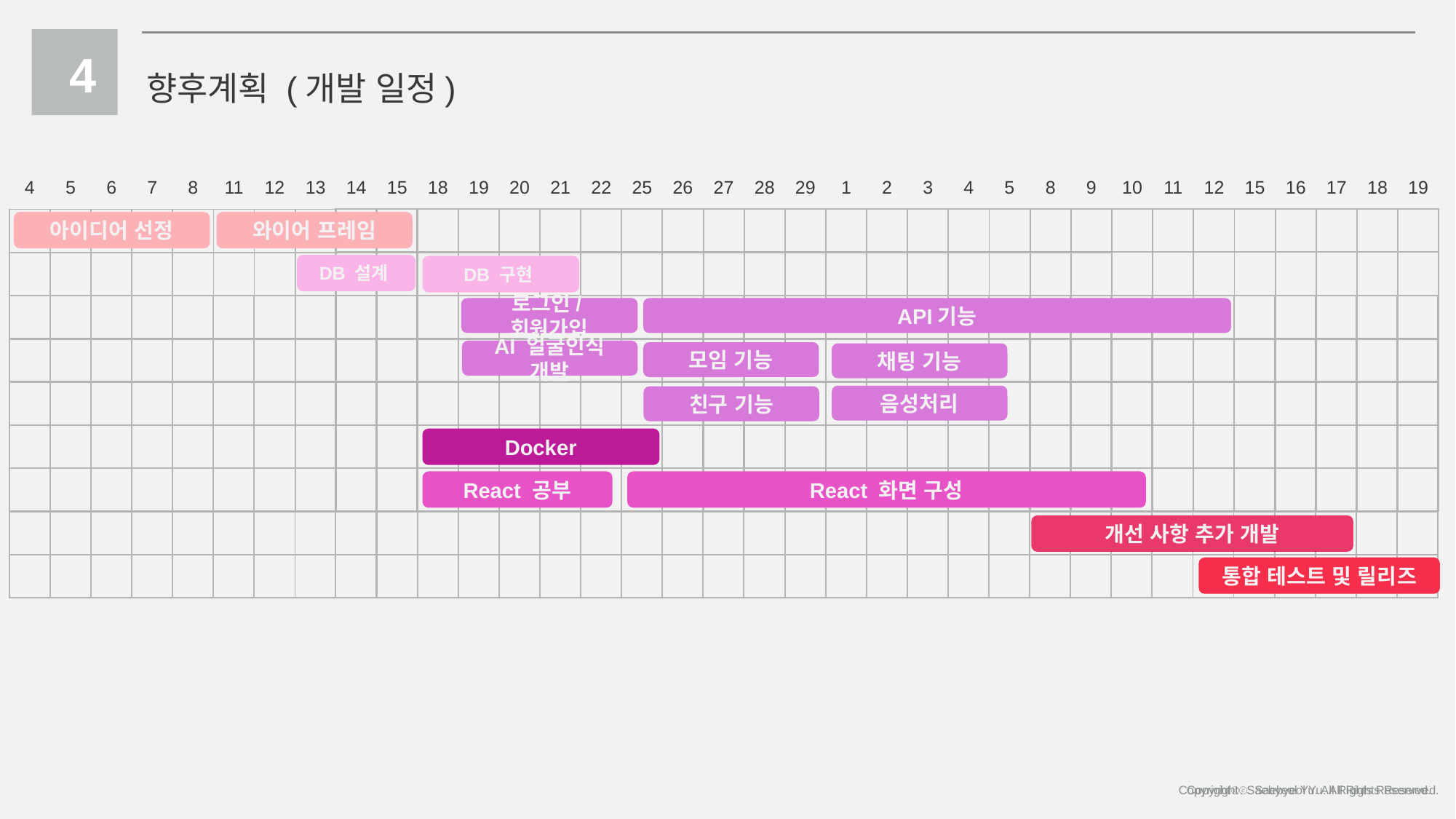

4
향후계획 (개발 일정)
|  |  |  |  |  |  |  |  |  |  |  |  |  |  |  |  |  | 8 | 9 | 10 | 11 | 12 | 15 | 16 | 17 | 18 | 19 |
| --- | --- | --- | --- | --- | --- | --- | --- | --- | --- | --- | --- | --- | --- | --- | --- | --- | --- | --- | --- | --- | --- | --- | --- | --- | --- | --- |
|  |  |  |  |  |  |  |  |  |  |  |  |  |  |  |  |  |  |  |  |  |  |  |  |  |  |  |
|  |  |  |  |  |  |  |  |  |  |  |  |  |  |  |  |  |  |  |  |  |  |  |  |  |  |  |
|  |  |  |  |  |  |  |  |  |  |  |  |  |  |  |  |  |  |  |  |  |  |  |  |  |  |  |
|  |  |  |  |  |  |  |  |  |  |  |  |  |  |  |  |  |  |  |  |  |  |  |  |  |  |  |
|  |  |  |  |  |  |  |  |  |  |  |  |  |  |  |  |  |  |  |  |  |  |  |  |  |  |  |
|  |  |  |  |  |  |  |  |  |  |  |  |  |  |  |  |  |  |  |  |  |  |  |  |  |  |  |
|  |  |  |  |  |  |  |  |  |  |  |  |  |  |  |  |  |  |  |  |  |  |  |  |  |  |  |
| 4 | 5 | 6 | 7 | 8 | 11 | 12 | 13 | 14 | 15 | 18 | 19 | 20 | 21 | 22 | 25 | 26 | 27 | 28 | 29 | 1 | 2 | 3 | 4 | 5 |  |  |
| --- | --- | --- | --- | --- | --- | --- | --- | --- | --- | --- | --- | --- | --- | --- | --- | --- | --- | --- | --- | --- | --- | --- | --- | --- | --- | --- |
|  |  |  |  |  |  |  |  |  |  |  |  |  |  |  |  |  |  |  |  |  |  |  |  |  |  |  |
|  |  |  |  |  |  |  |  |  |  |  |  |  |  |  |  |  |  |  |  |  |  |  |  |  |  |  |
|  |  |  |  |  |  |  |  |  |  |  |  |  |  |  |  |  |  |  |  |  |  |  |  |  |  |  |
|  |  |  |  |  |  |  |  |  |  |  |  |  |  |  |  |  |  |  |  |  |  |  |  |  |  |  |
|  |  |  |  |  |  |  |  |  |  |  |  |  |  |  |  |  |  |  |  |  |  |  |  |  |  |  |
|  |  |  |  |  |  |  |  |  |  |  |  |  |  |  |  |  |  |  |  |  |  |  |  |  |  |  |
|  |  |  |  |  |  |  |  |  |  |  |  |  |  |  |  |  |  |  |  |  |  |  |  |  |  |  |
아이디어 선정
와이어 프레임
|  |  |  |  |  |  |  |  |  |  |  |  |  |  |  |  |  |  |  |  |  |  |  |  |  |  |  |
| --- | --- | --- | --- | --- | --- | --- | --- | --- | --- | --- | --- | --- | --- | --- | --- | --- | --- | --- | --- | --- | --- | --- | --- | --- | --- | --- |
|  |  |  |  |  |  |  |  |  |  |  |  |  |  |  |  |  |  |  |  |  |  |  |  |  |  |  |
|  |  |  |  |  |  |  |  |  |  |  |  |  |  |  |  |  |  |  |  |  |  |  |  |  |  |  |
|  |  |  |  |  |  |  |  |  |  |  |  |  |  |  |  |  |  |  |  |  |  |  |  |  |  |  |
|  |  |  |  |  |  |  |  |  |  |  |  |  |  |  |  |  |  |  |  |  |  |  |  |  |  |  |
|  |  |  |  |  |  |  |  |  |  |  |  |  |  |  |  |  |  |  |  |  |  |  |  |  |  |  |
|  |  |  |  |  |  |  |  |  |  |  |  |  |  |  |  |  |  |  |  |  |  |  |  |  |  |  |
|  |  |  |  |  |  |  |  |  |  |  |  |  |  |  |  |  |  |  |  |  |  |  |  |  |  |  |
|  |  |  |  |  |  |  |  |  |  |  |  |  |  |  |  |  |  |  |  |  |  |  |  |  |  |  |
| --- | --- | --- | --- | --- | --- | --- | --- | --- | --- | --- | --- | --- | --- | --- | --- | --- | --- | --- | --- | --- | --- | --- | --- | --- | --- | --- |
|  |  |  |  |  |  |  |  |  |  |  |  |  |  |  |  |  |  |  |  |  |  |  |  |  |  |  |
|  |  |  |  |  |  |  |  |  |  |  |  |  |  |  |  |  |  |  |  |  |  |  |  |  |  |  |
|  |  |  |  |  |  |  |  |  |  |  |  |  |  |  |  |  |  |  |  |  |  |  |  |  |  |  |
|  |  |  |  |  |  |  |  |  |  |  |  |  |  |  |  |  |  |  |  |  |  |  |  |  |  |  |
|  |  |  |  |  |  |  |  |  |  |  |  |  |  |  |  |  |  |  |  |  |  |  |  |  |  |  |
|  |  |  |  |  |  |  |  |  |  |  |  |  |  |  |  |  |  |  |  |  |  |  |  |  |  |  |
|  |  |  |  |  |  |  |  |  |  |  |  |  |  |  |  |  |  |  |  |  |  |  |  |  |  |  |
DB 설계
DB 구현
로그인/회원가입
API기능
AI 얼굴인식 개발
모임 기능
채팅 기능
음성처리
친구 기능
Docker
React 공부
React 화면 구성
개선 사항 추가 개발
통합 테스트 및 릴리즈
Copyrightⓒ. Saebyeol Yu. All Rights Reserved.